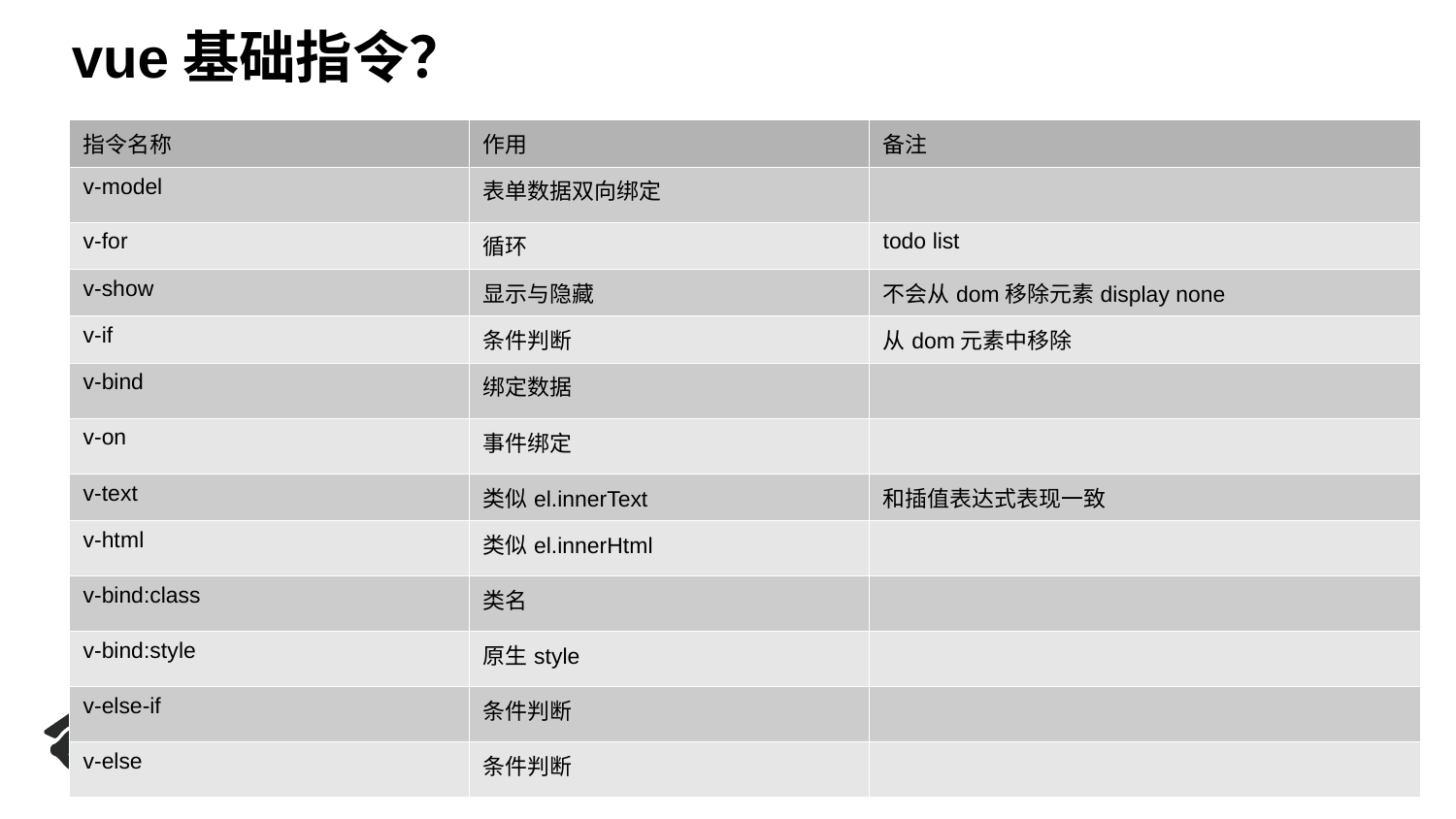

vue基础指令？
| 指令名称 | 作用 | 备注 |
| --- | --- | --- |
| v-model | 表单数据双向绑定 |  |
| v-for | 循环 | todo list |
| v-show | 显示与隐藏 | 不会从dom移除元素display none |
| v-if | 条件判断 | 从dom元素中移除 |
| v-bind | 绑定数据 |  |
| v-on | 事件绑定 |  |
| v-text | 类似el.innerText | 和插值表达式表现一致 |
| v-html | 类似el.innerHtml |  |
| v-bind:class | 类名 |  |
| v-bind:style | 原生style |  |
| v-else-if | 条件判断 |  |
| v-else | 条件判断 |  |